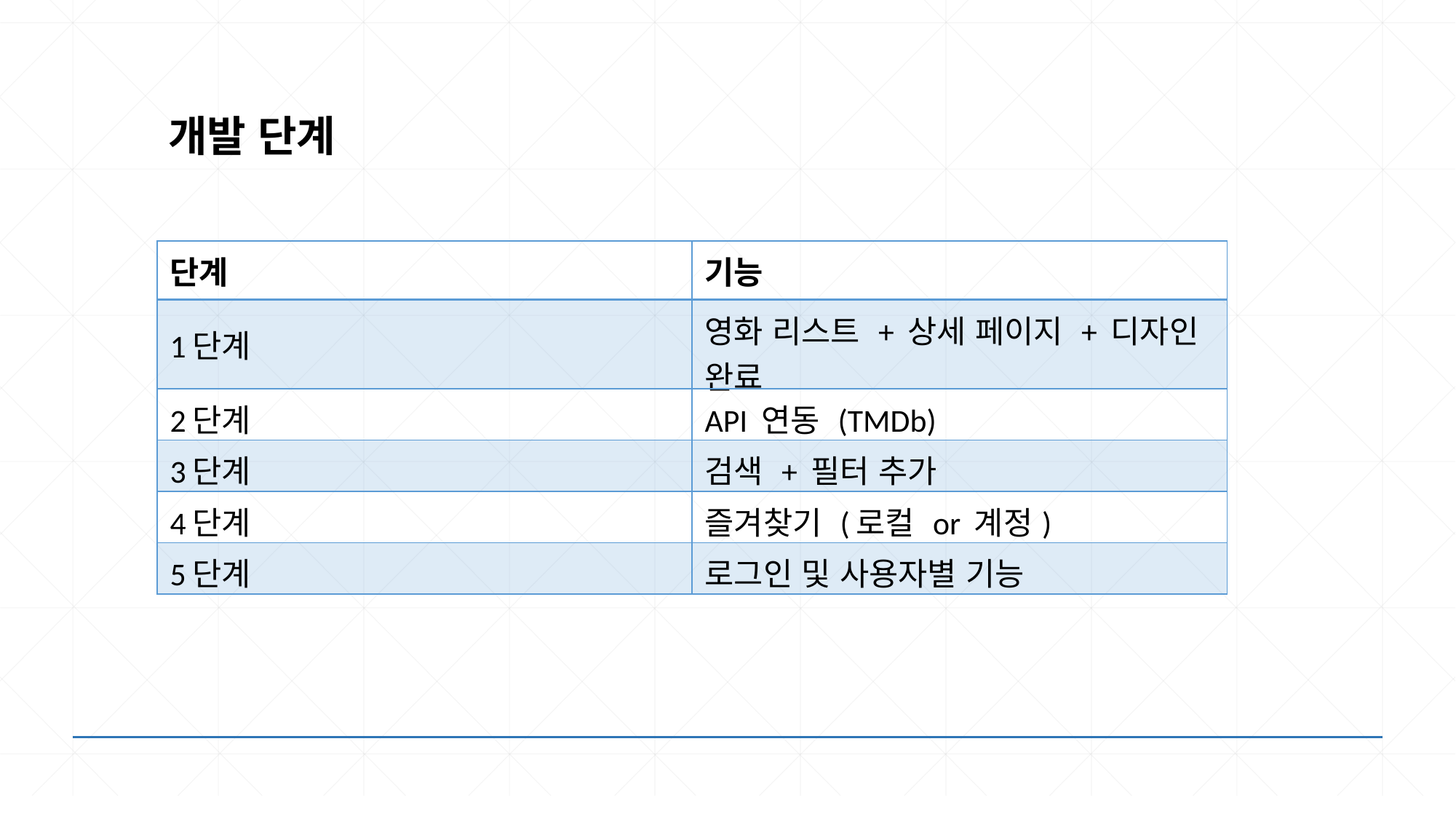

개발 단계
| 단계 | 기능 |
| --- | --- |
| 1단계 | 영화 리스트 + 상세 페이지 + 디자인 완료 |
| 2단계 | API 연동 (TMDb) |
| 3단계 | 검색 + 필터 추가 |
| 4단계 | 즐겨찾기 (로컬 or 계정) |
| 5단계 | 로그인 및 사용자별 기능 |